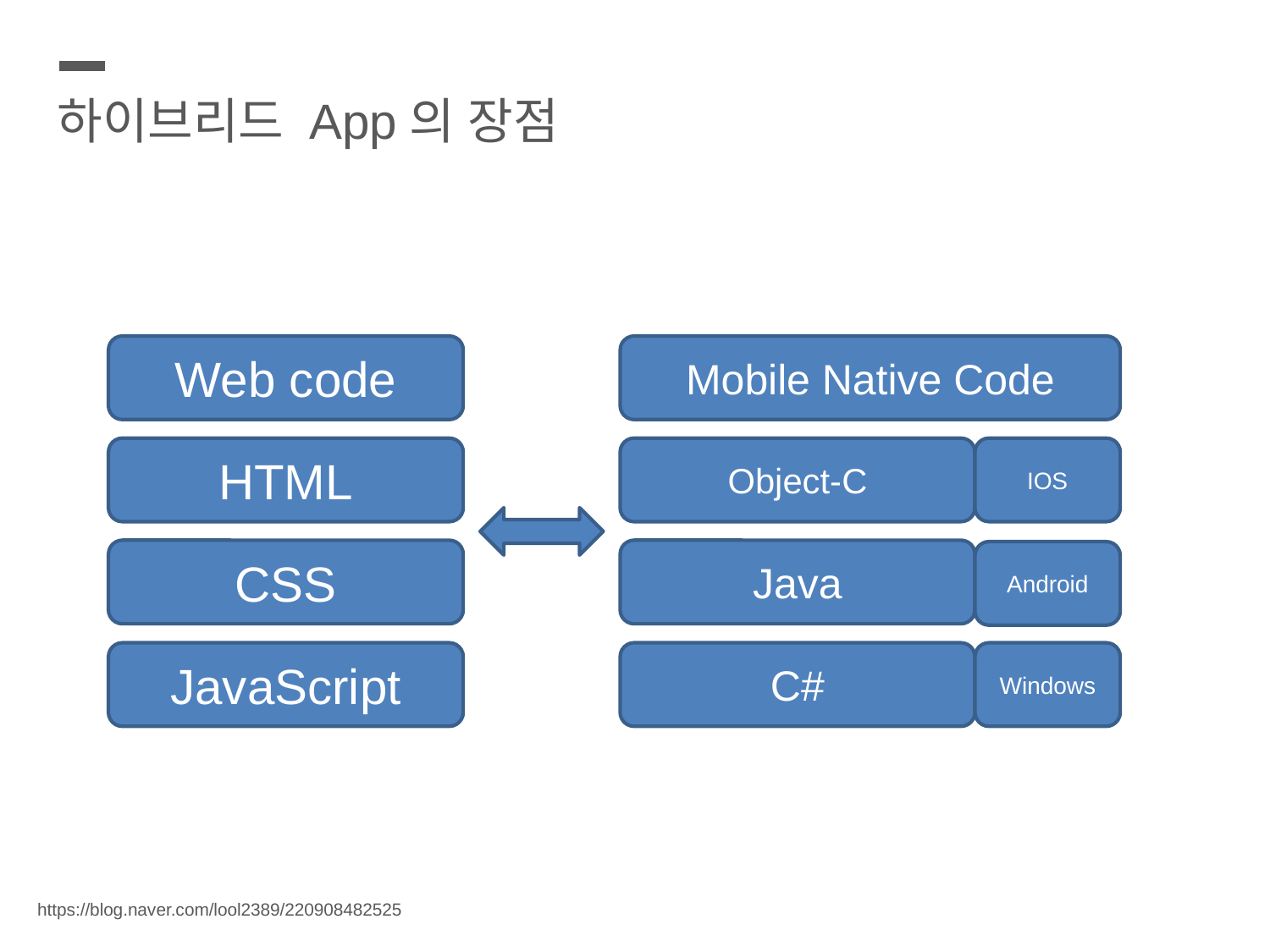

하이브리드 App의 장점
Web code
Mobile Native Code
HTML
Object-C
IOS

CSS
Java
Android
JavaScript
C#
Windows
https://blog.naver.com/lool2389/220908482525